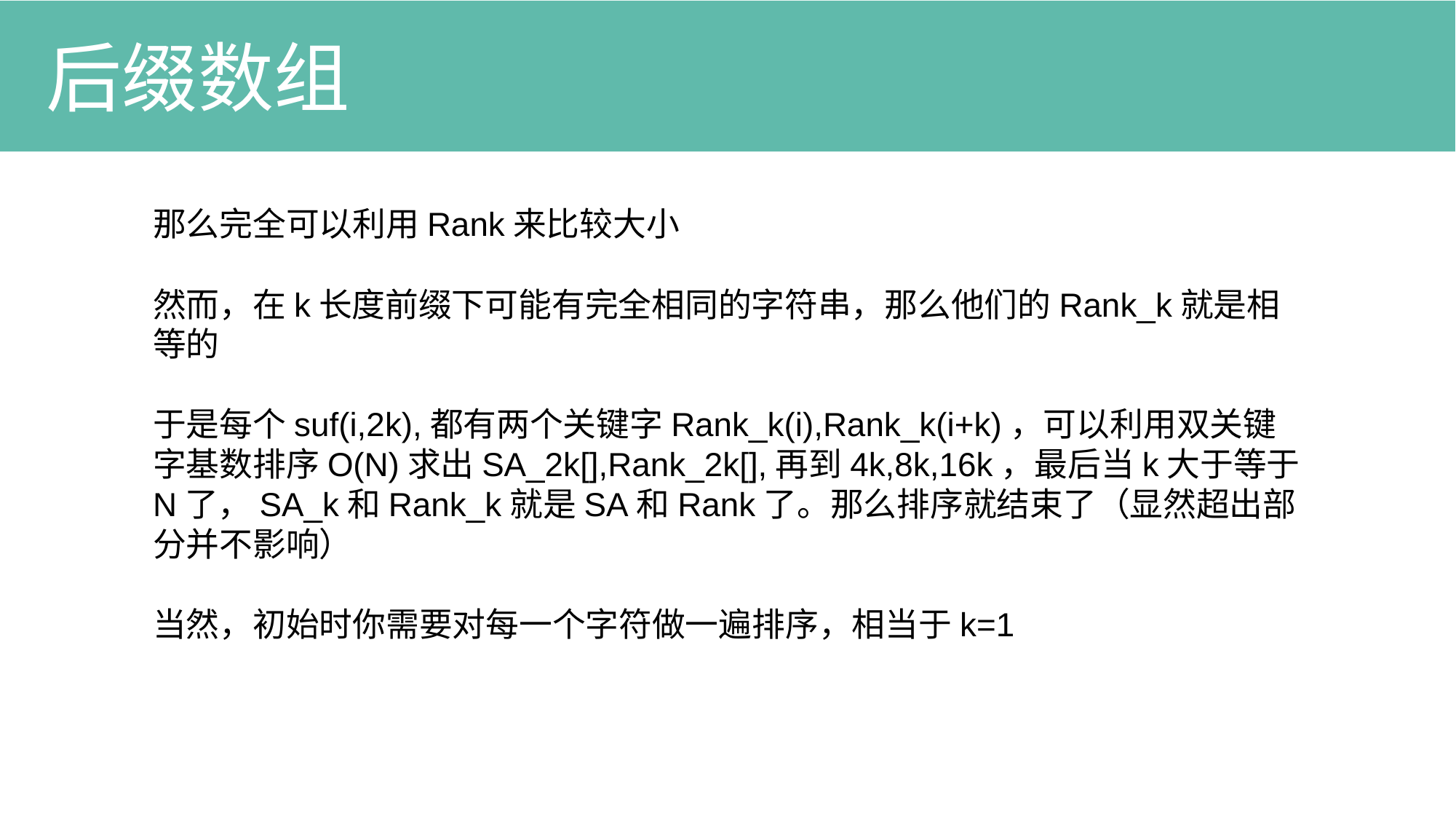

后缀数组
那么完全可以利用Rank来比较大小

然而，在k长度前缀下可能有完全相同的字符串，那么他们的Rank_k就是相等的

于是每个suf(i,2k),都有两个关键字Rank_k(i),Rank_k(i+k)，可以利用双关键字基数排序O(N)求出SA_2k[],Rank_2k[],再到4k,8k,16k，最后当k大于等于N了，SA_k和Rank_k就是SA和Rank了。那么排序就结束了（显然超出部分并不影响）

当然，初始时你需要对每一个字符做一遍排序，相当于k=1